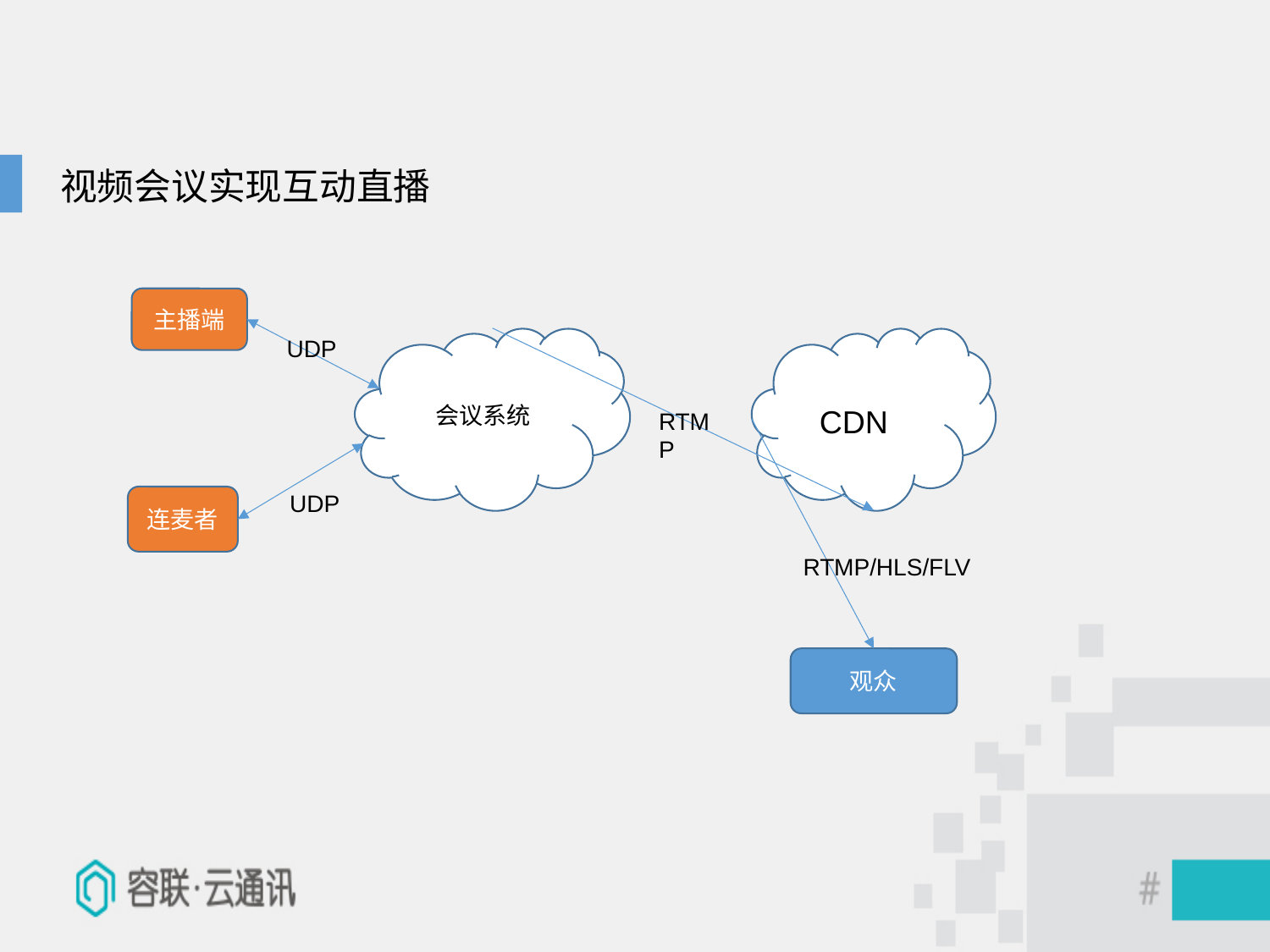

视频会议实现互动直播
主播端
UDP
会议系统

CDN
RTMP
UDP
连麦者
RTMP/HLS/FLV
观众